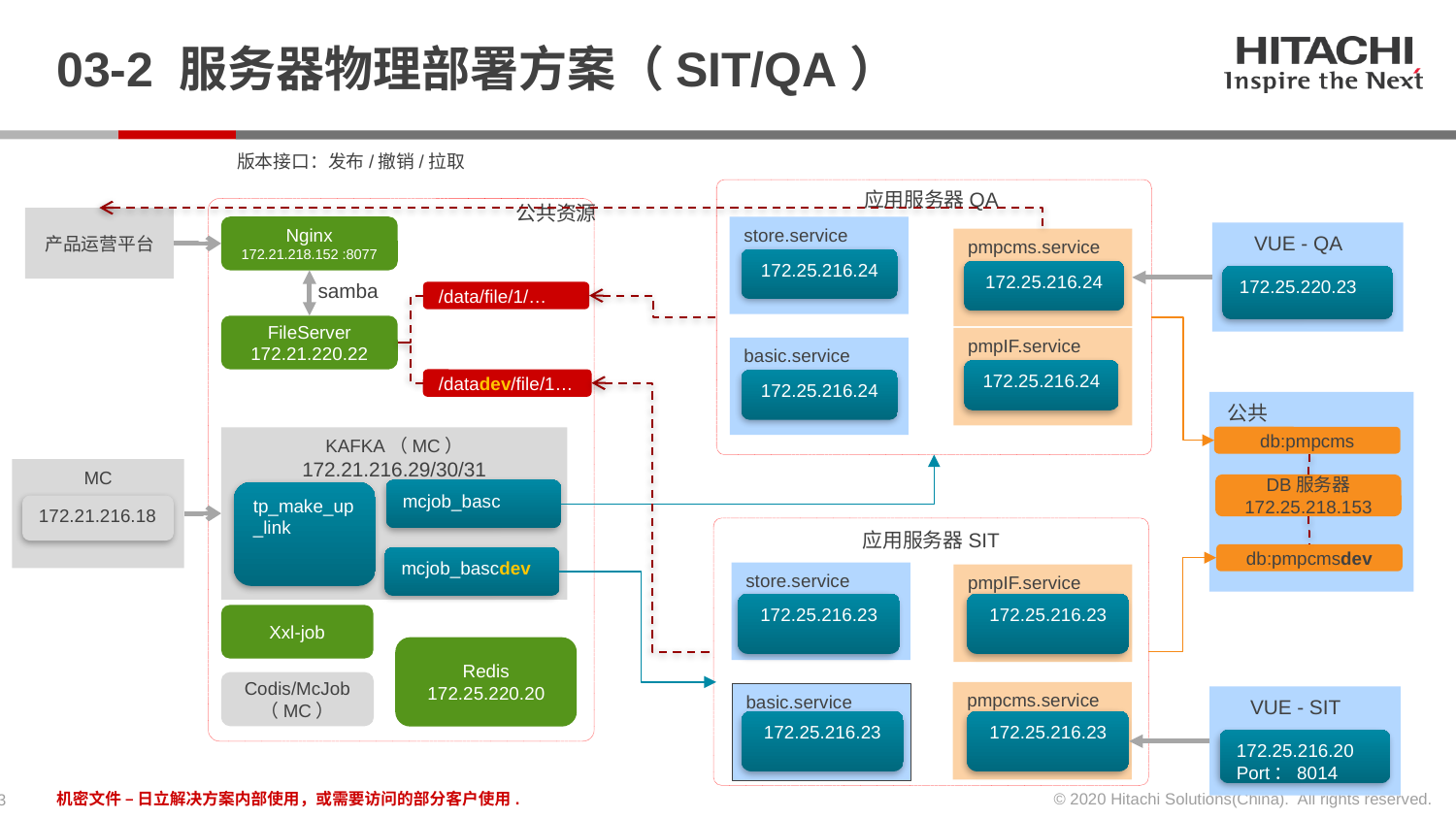

# 03-2 服务器物理部署方案（SIT/QA）
版本接口：发布/撤销/拉取

应用服务器QA
公共资源

产品运营平台
Nginx
172.21.218.152 :8077
store.service

VUE - QA
pmpcms.service
172.25.216.24
172.25.216.24
172.25.220.23
samba
/data/file/1/…
FileServer
172.21.220.22
pmpIF.service
basic.service
172.25.216.24
/datadev/file/1…
172.25.216.24

公共
db:pmpcms
KAFKA（MC）
172.21.216.29/30/31
mcjob_basc
tp_make_up_link
mcjob_bascdev
MC
DB服务器
172.25.218.153
172.21.216.18
应用服务器SIT

db:pmpcmsdev
store.service
pmpIF.service
172.25.216.23
172.25.216.23
Xxl-job
Redis
172.25.220.20
Codis/McJob
（MC）
pmpcms.service
basic.service

VUE - SIT
172.25.216.23
172.25.216.23
172.25.216.20
Port：8014